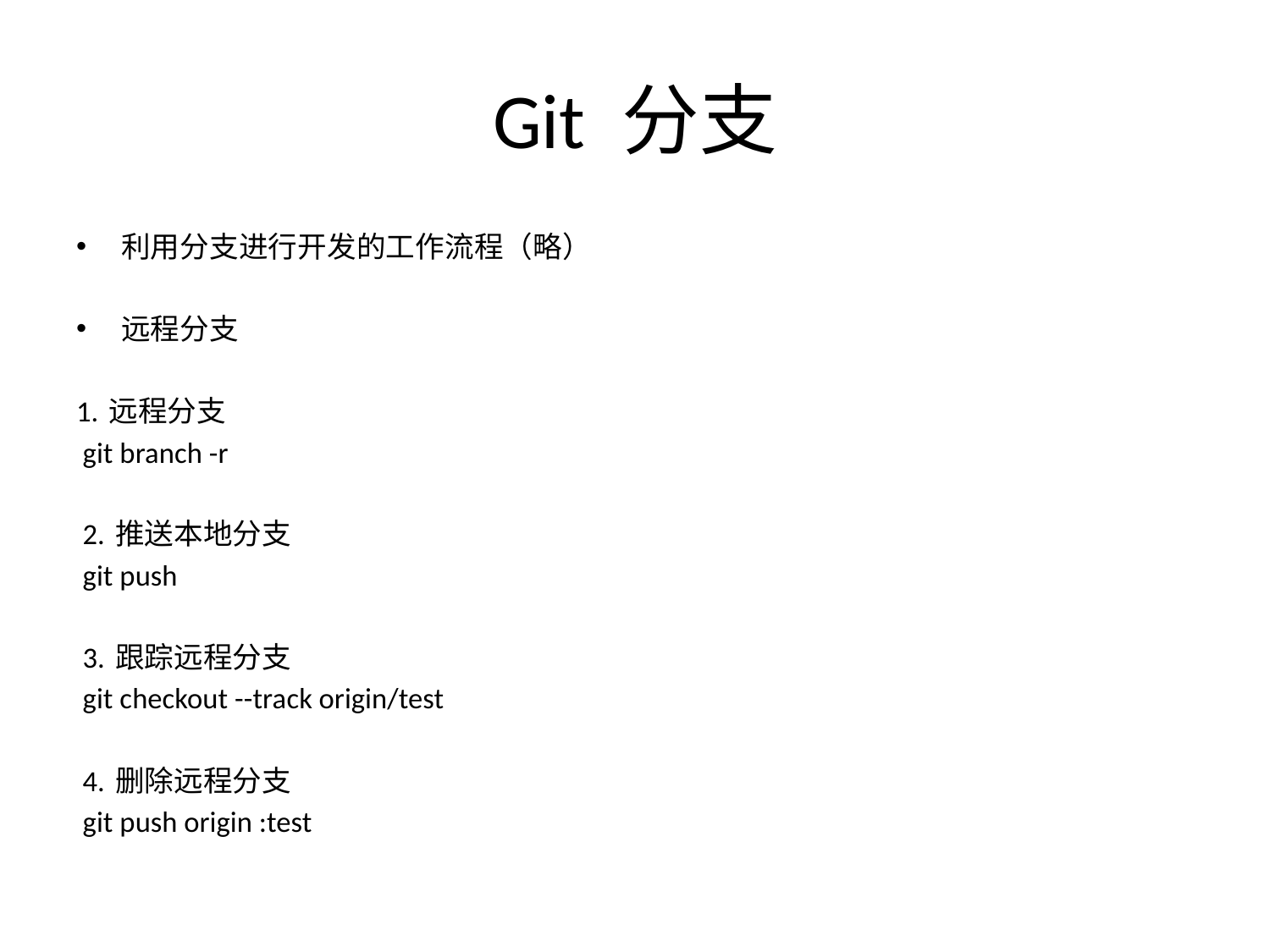

# Git 分支
利用分支进行开发的工作流程（略）

远程分支

1. 远程分支
 git branch -r

 2. 推送本地分支
 git push

 3. 跟踪远程分支
 git checkout --track origin/test

 4. 删除远程分支
 git push origin :test